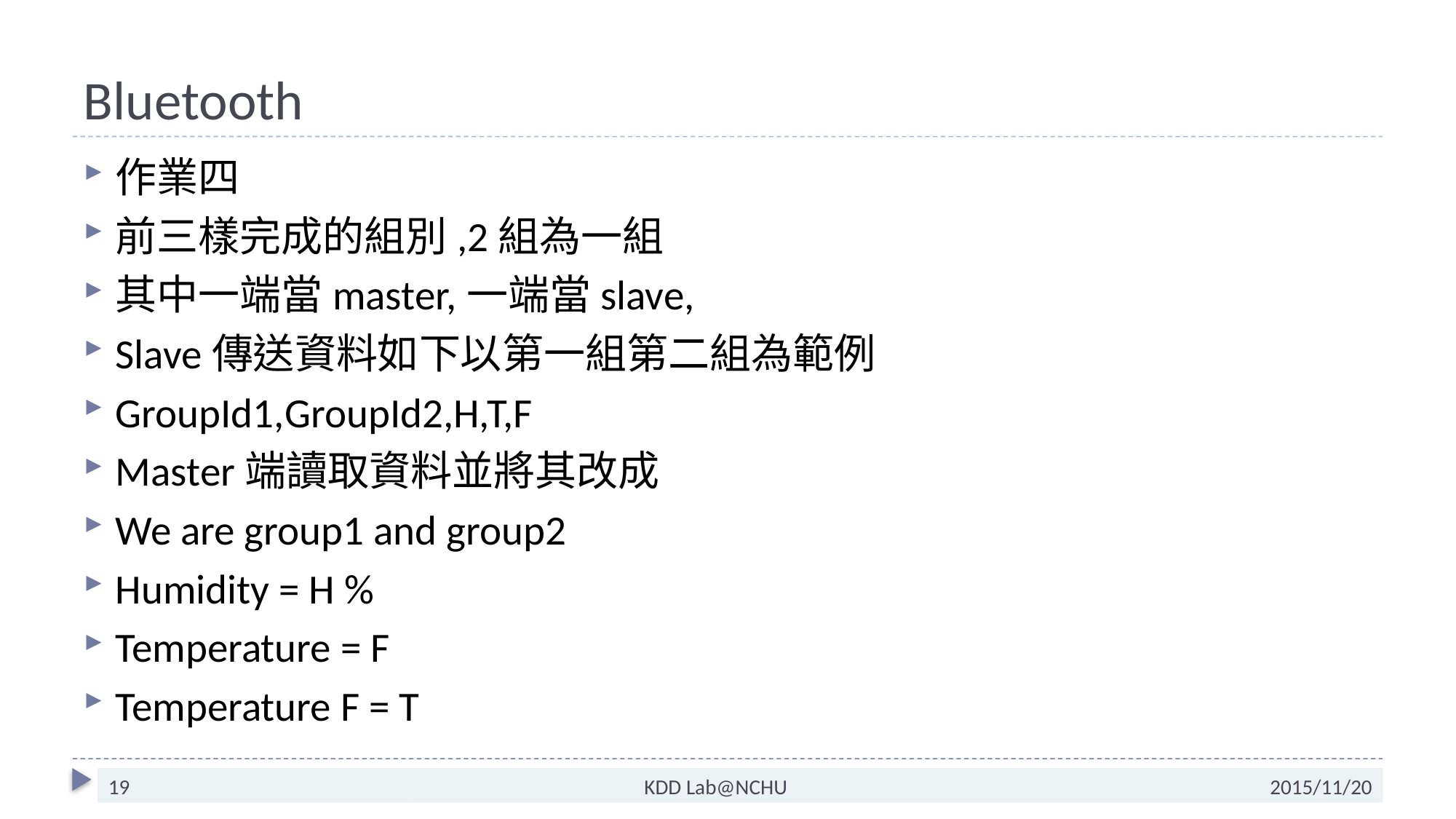

# Bluetooth
作業四
前三樣完成的組別,2組為一組
其中一端當master,一端當slave,
Slave傳送資料如下以第一組第二組為範例
GroupId1,GroupId2,H,T,F
Master端讀取資料並將其改成
We are group1 and group2
Humidity = H %
Temperature = F
Temperature F = T
19
KDD Lab@NCHU
2015/11/20